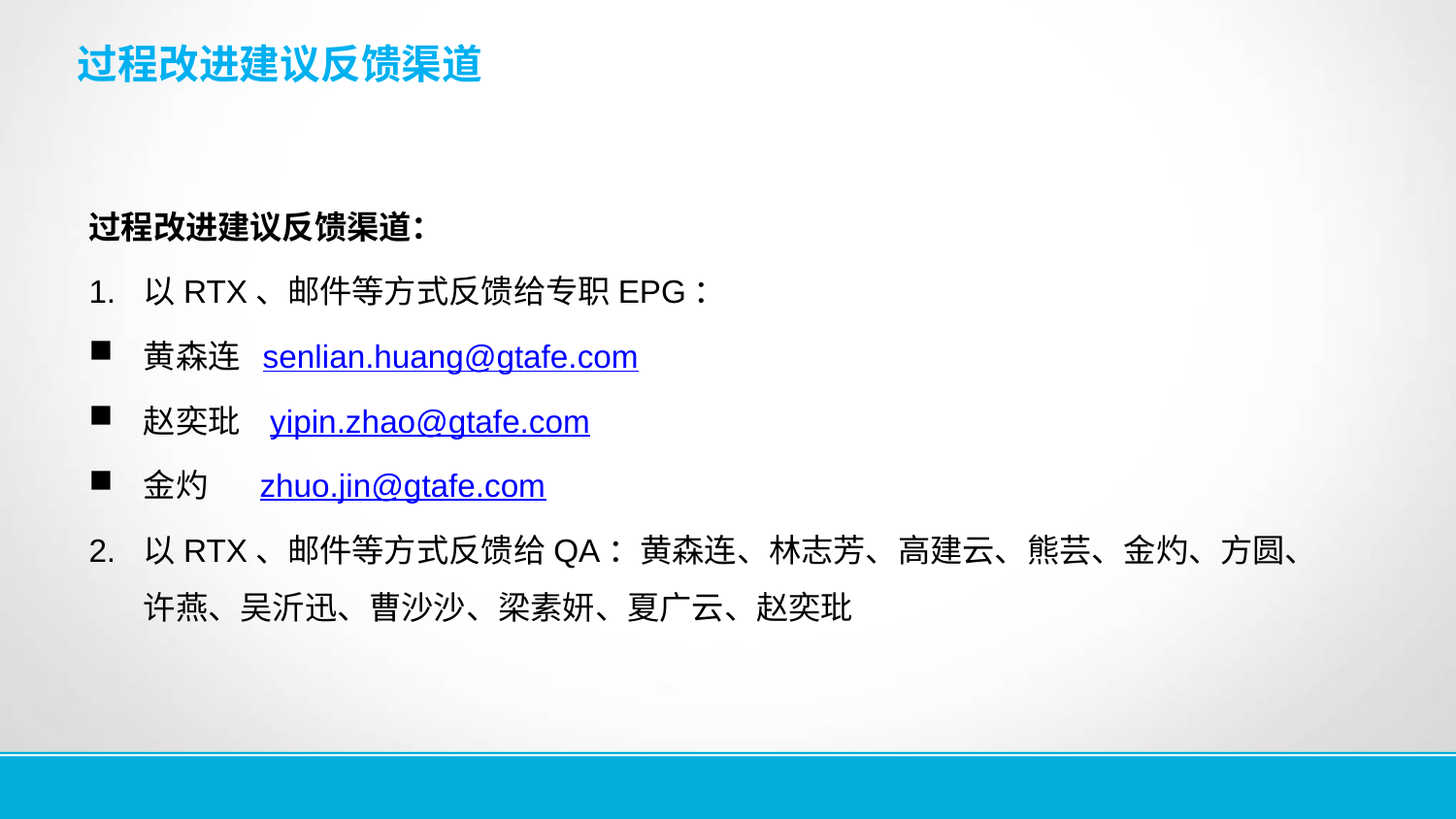

过程改进建议反馈渠道
过程改进建议反馈渠道：
以RTX、邮件等方式反馈给专职EPG：
黄森连  senlian.huang@gtafe.com
赵奕玭   yipin.zhao@gtafe.com
金灼      zhuo.jin@gtafe.com
以RTX、邮件等方式反馈给QA：黄森连、林志芳、高建云、熊芸、金灼、方圆、许燕、吴沂迅、曹沙沙、梁素妍、夏广云、赵奕玭